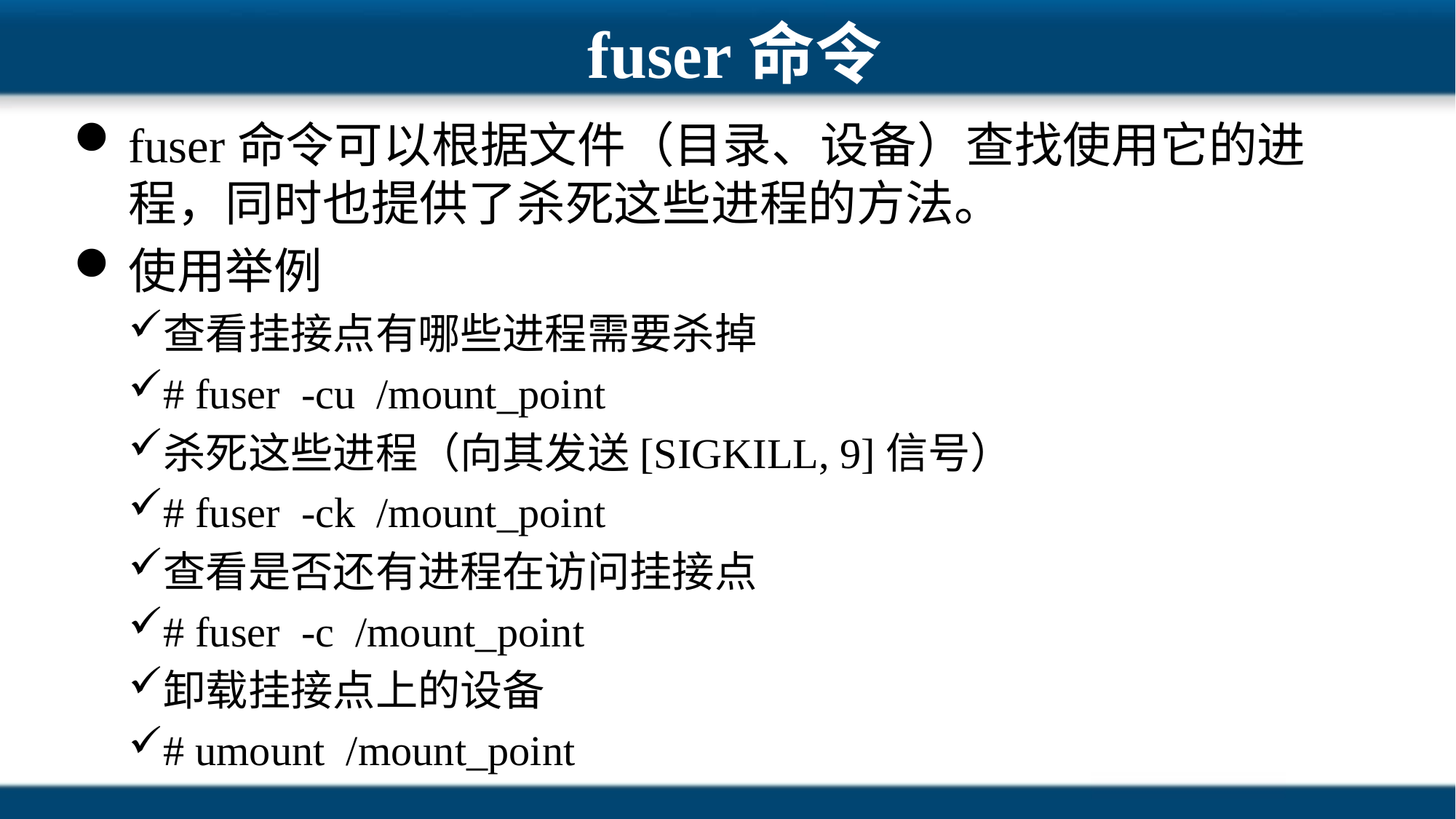

# fuser命令
fuser命令可以根据文件（目录、设备）查找使用它的进程，同时也提供了杀死这些进程的方法。
使用举例
查看挂接点有哪些进程需要杀掉
# fuser  -cu  /mount_point
杀死这些进程（向其发送[SIGKILL, 9]信号）
# fuser  -ck  /mount_point
查看是否还有进程在访问挂接点
# fuser  -c  /mount_point
卸载挂接点上的设备
# umount  /mount_point